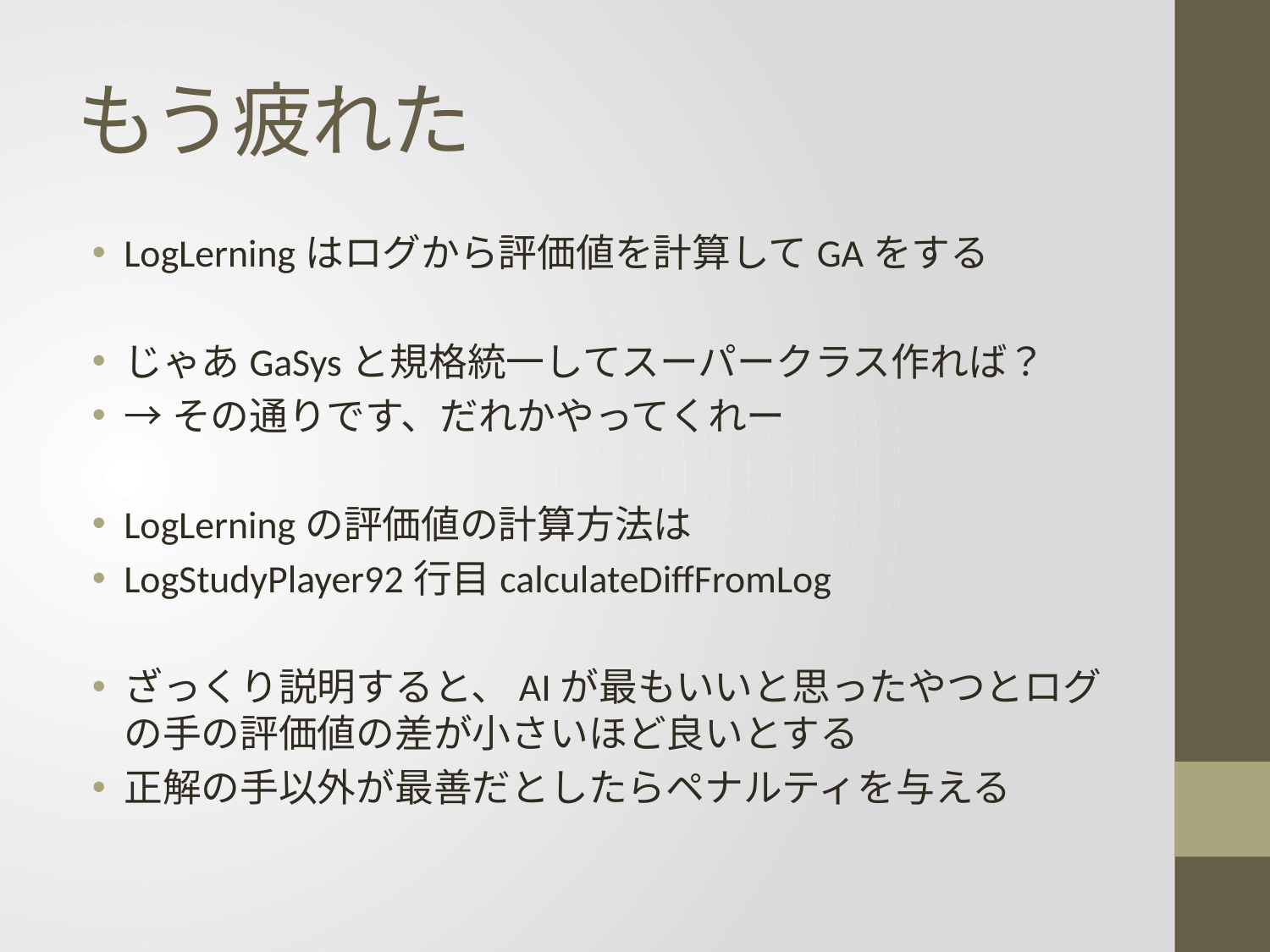

# もう疲れた
LogLerningはログから評価値を計算してGAをする

じゃあGaSysと規格統一してスーパークラス作れば？
→その通りです、だれかやってくれー

LogLerningの評価値の計算方法は
LogStudyPlayer92行目calculateDiffFromLog

ざっくり説明すると、AIが最もいいと思ったやつとログの手の評価値の差が小さいほど良いとする
正解の手以外が最善だとしたらペナルティを与える